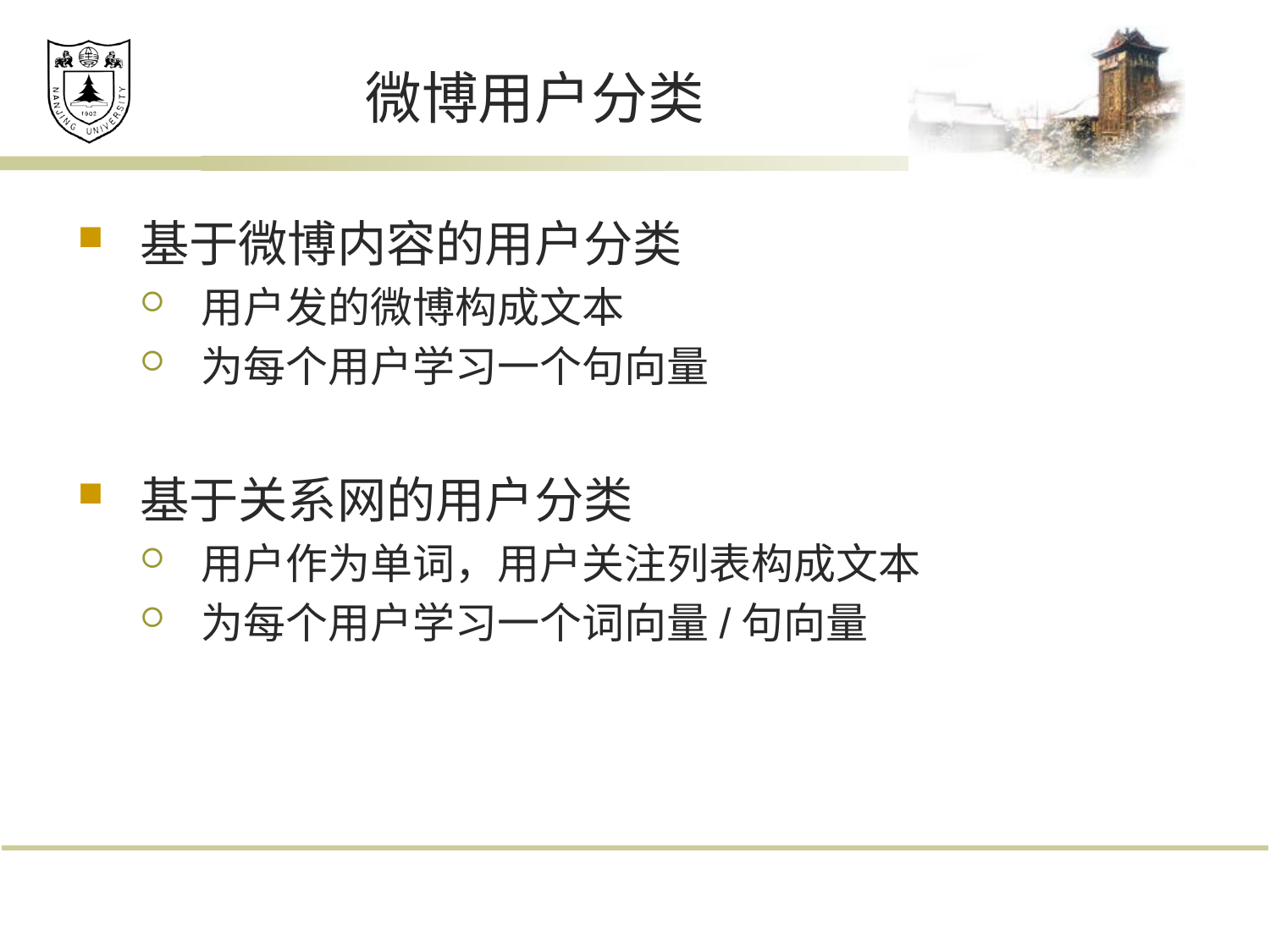

# 微博用户分类
基于微博内容的用户分类
用户发的微博构成文本
为每个用户学习一个句向量

基于关系网的用户分类
用户作为单词，用户关注列表构成文本
为每个用户学习一个词向量/句向量